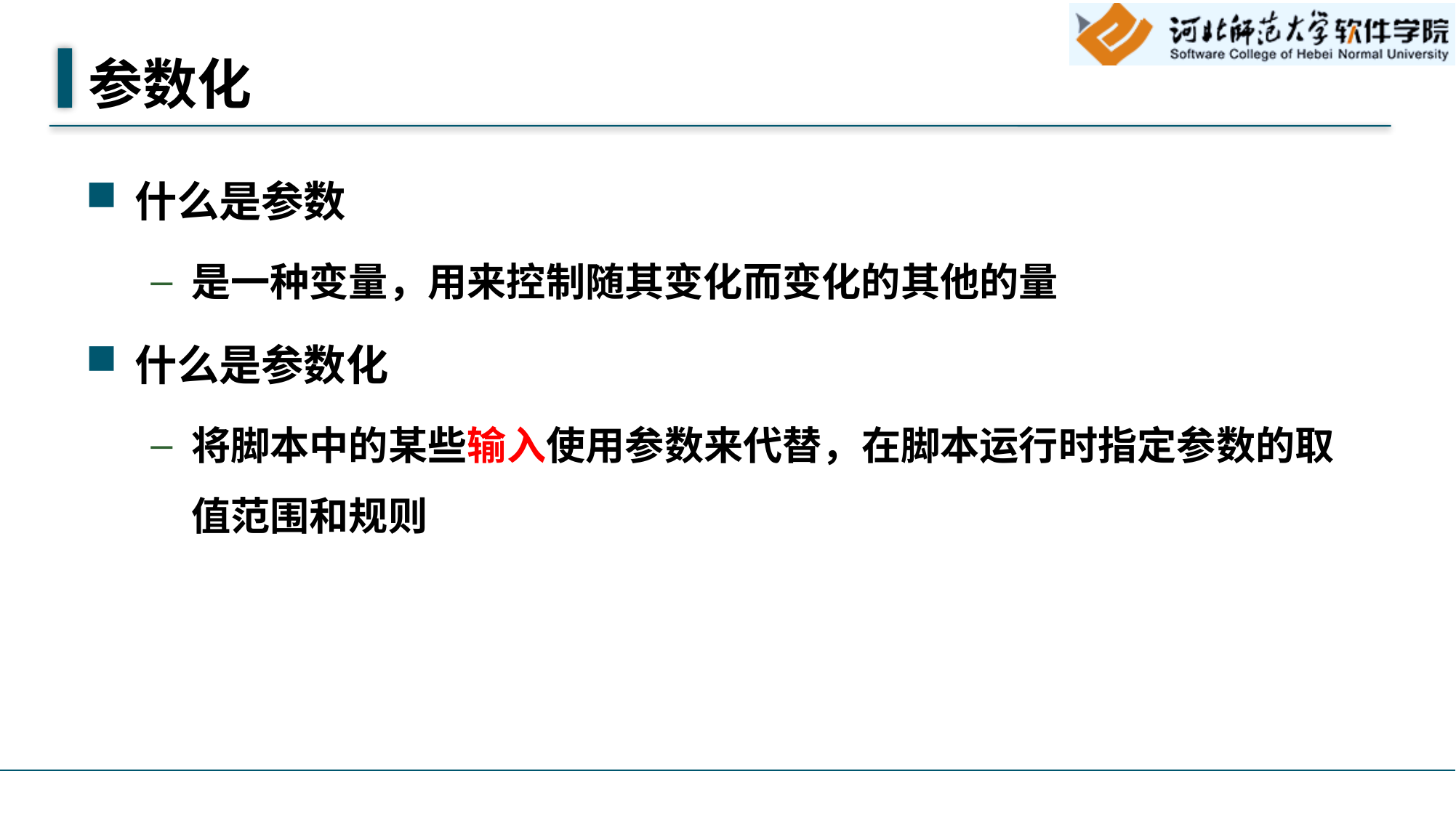

# 参数化
什么是参数
是一种变量，用来控制随其变化而变化的其他的量
什么是参数化
将脚本中的某些输入使用参数来代替，在脚本运行时指定参数的取值范围和规则